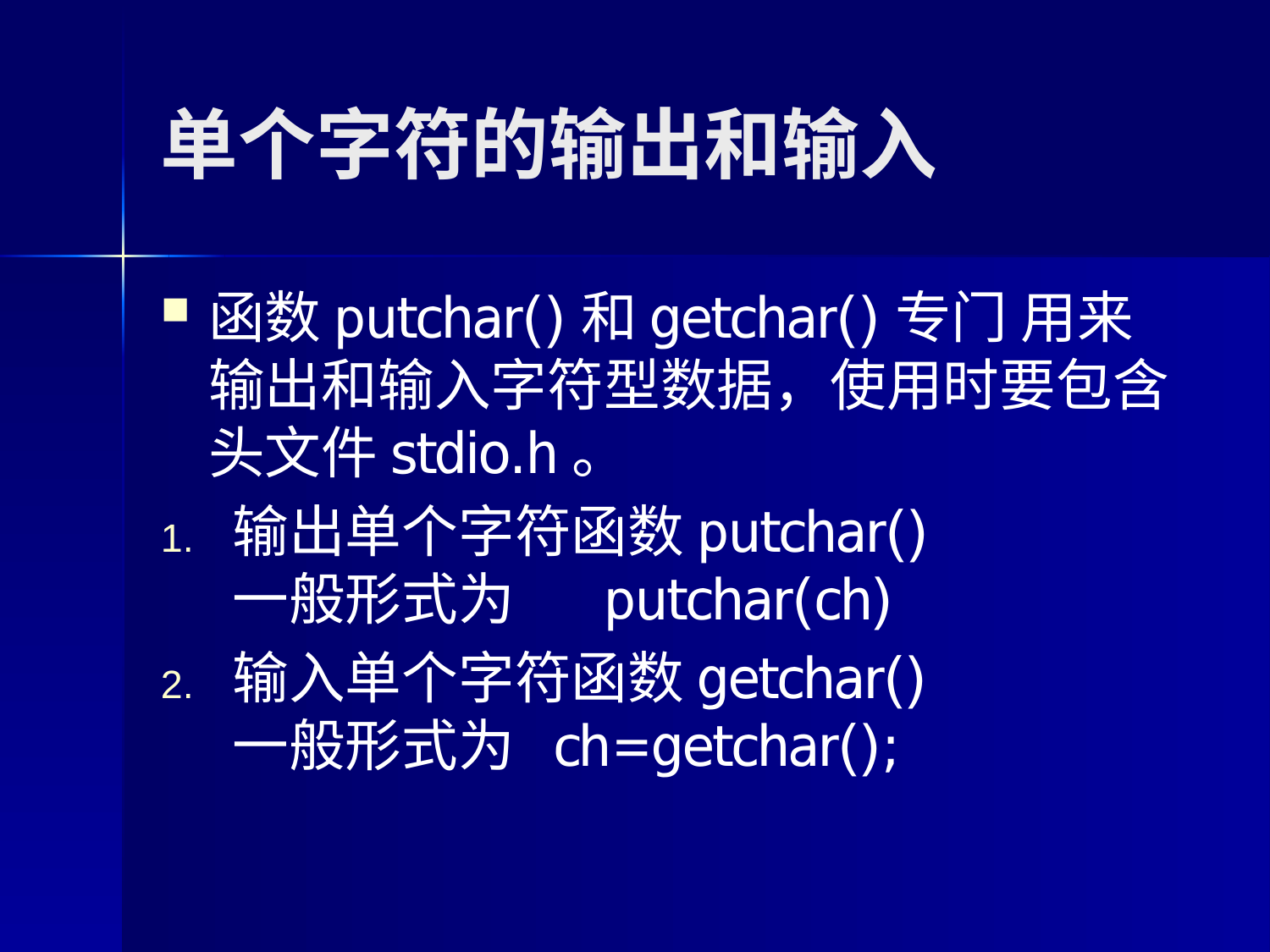

# 单个字符的输出和输入
函数putchar()和getchar()专门 用来输出和输入字符型数据，使用时要包含头文件stdio.h。
输出单个字符函数putchar()            一般形式为      putchar(ch)
输入单个字符函数getchar()             一般形式为  ch=getchar();